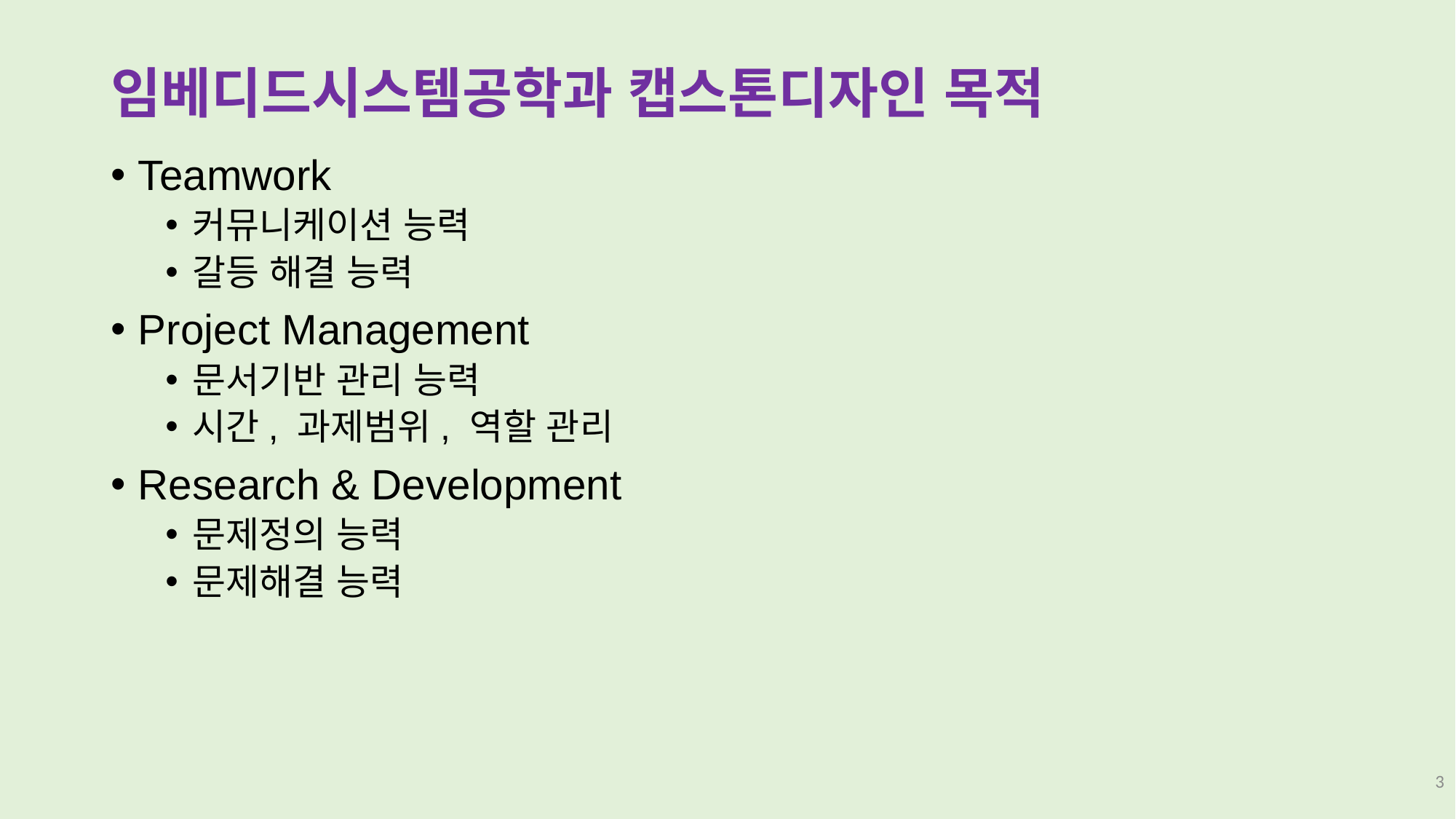

# 임베디드시스템공학과 캡스톤디자인 목적
Teamwork
커뮤니케이션 능력
갈등 해결 능력
Project Management
문서기반 관리 능력
시간, 과제범위, 역할 관리
Research & Development
문제정의 능력
문제해결 능력

3